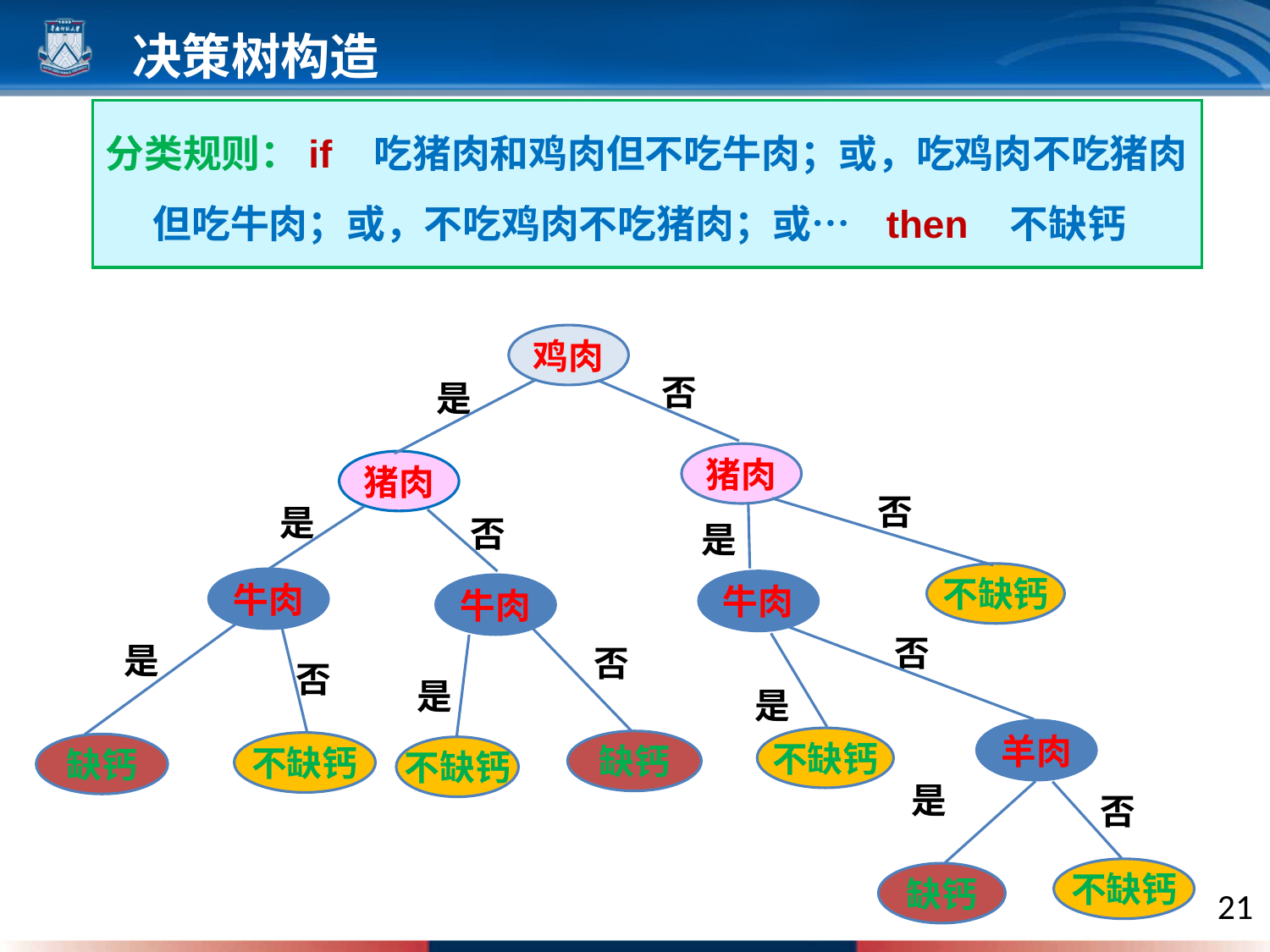

决策树构造
分类规则：if   吃猪肉和鸡肉但不吃牛肉；或，吃鸡肉不吃猪肉但吃牛肉；或，不吃鸡肉不吃猪肉；或…   then   不缺钙
鸡肉
否
是

猪肉
猪肉
否
是

否

是
不缺钙
牛肉
牛肉
牛肉

否

是

否
否
是
是
羊肉
不缺钙
缺钙
不缺钙
缺钙
不缺钙
是

否
不缺钙
缺钙